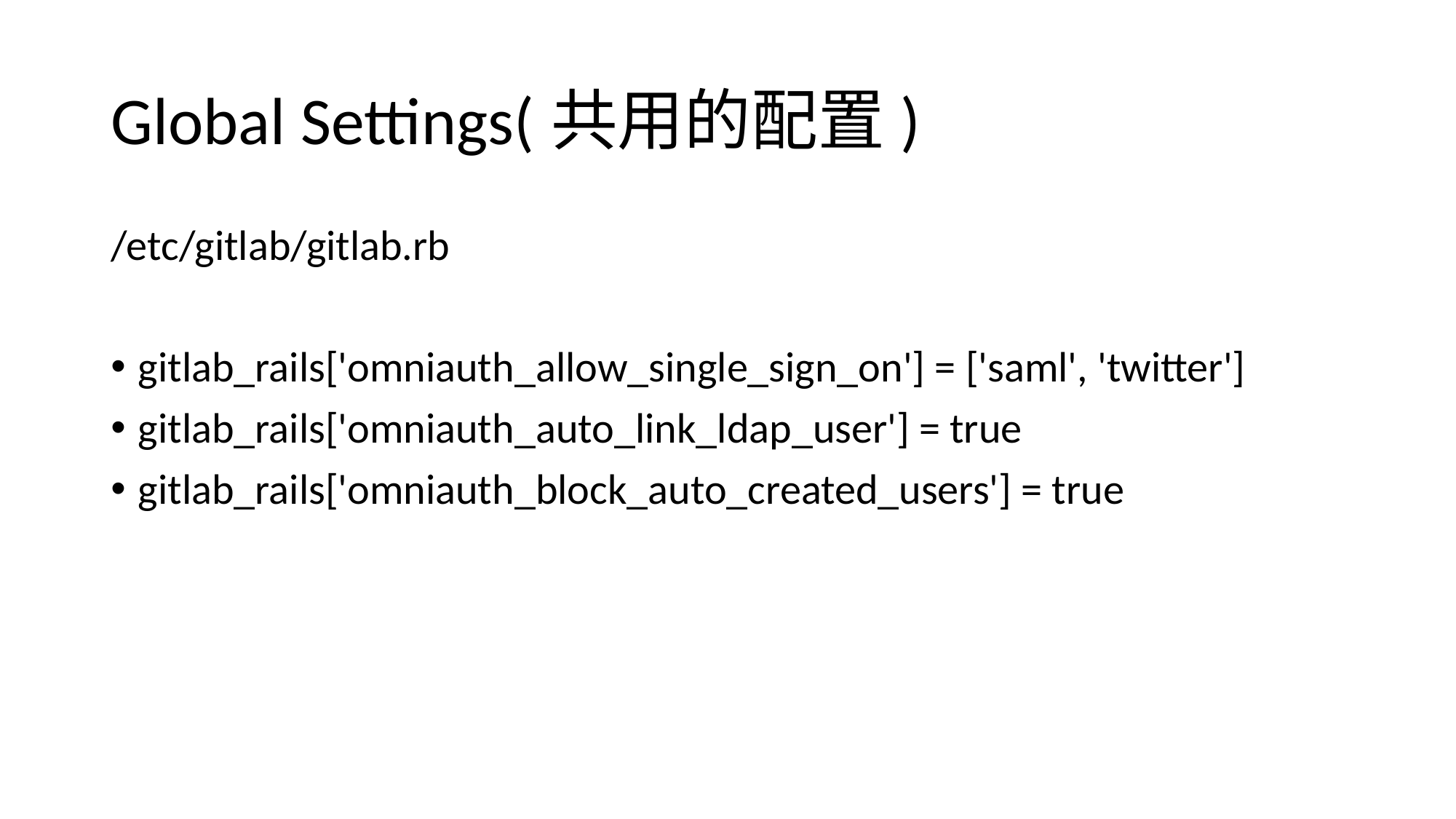

# Global Settings(共用的配置)
/etc/gitlab/gitlab.rb

gitlab_rails['omniauth_allow_single_sign_on'] = ['saml', 'twitter']
gitlab_rails['omniauth_auto_link_ldap_user'] = true
gitlab_rails['omniauth_block_auto_created_users'] = true